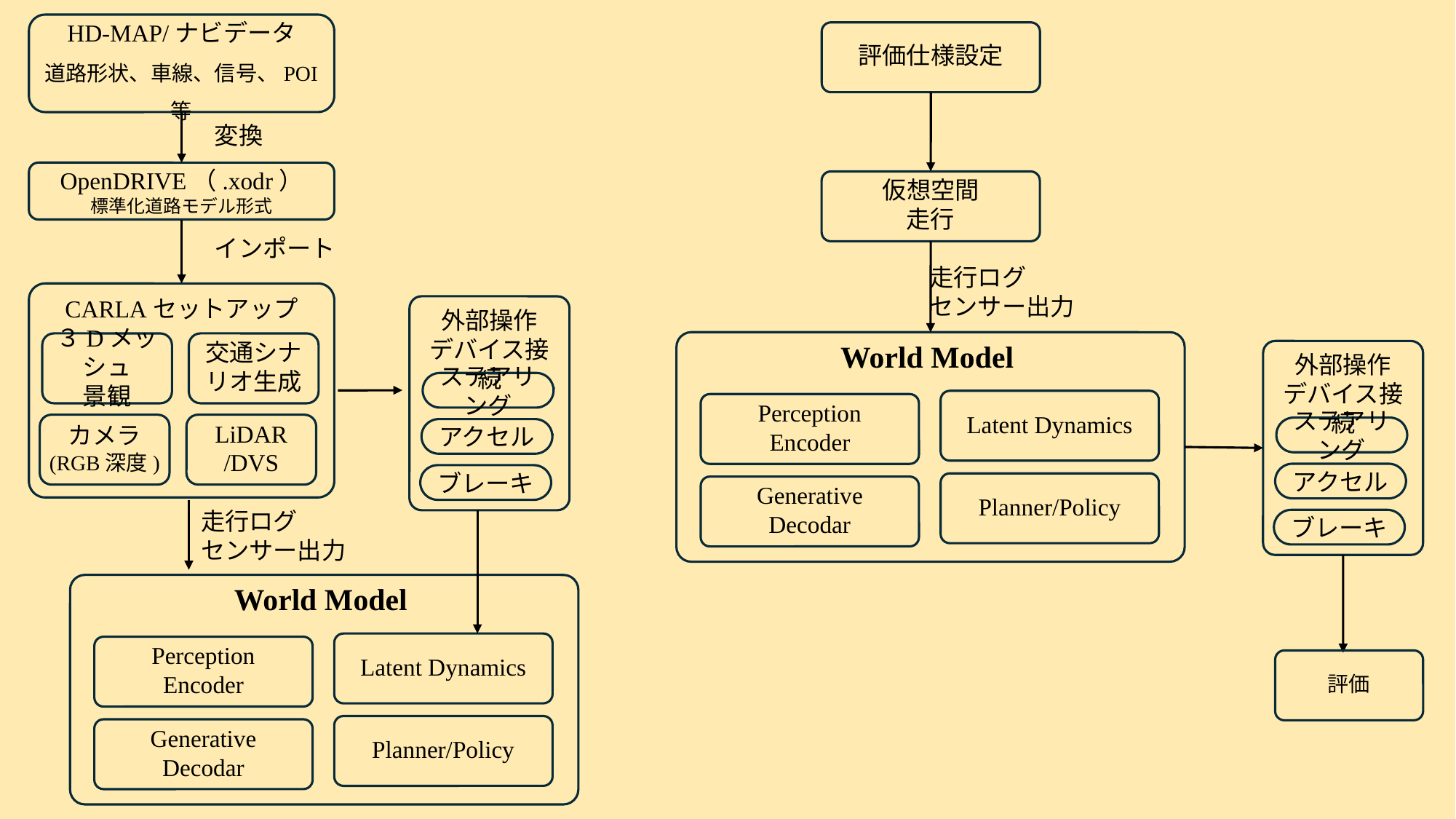

HD-MAP/ナビデータ
道路形状、車線、信号、POI等
評価仕様設定
変換
OpenDRIVE（.xodr）
標準化道路モデル形式
仮想空間
走行
インポート
走行ログ
センサー出力
CARLAセットアップ

外部操作
デバイス接続

World Model
３Dメッシュ
景観
交通シナリオ生成
外部操作
デバイス接続
ステアリング
アクセル
ブレーキ
ステアリング
Latent Dynamics
Perception
Encoder
カメラ
(RGB深度)
LiDAR
/DVS
アクセル
ブレーキ
Planner/Policy
Generative
Decodar
走行ログ
センサー出力

World Model
Latent Dynamics
Perception
Encoder
評価
Planner/Policy
Generative
Decodar